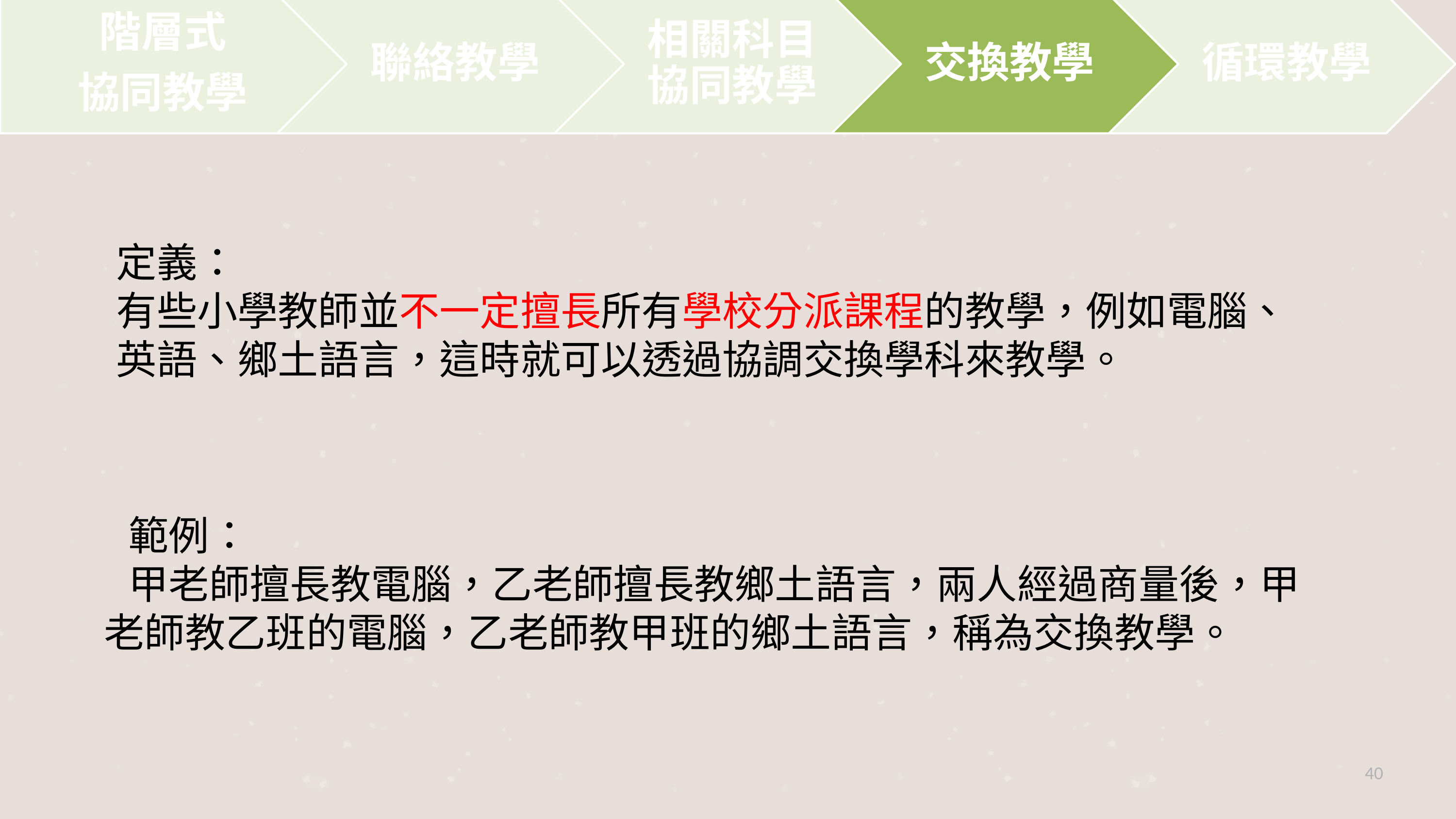

階層式
協同教學
聯絡教學
相關科目協同教學
交換教學
循環教學
定義：
有些小學教師並不一定擅長所有學校分派課程的教學，例如電腦、英語、鄉土語言，這時就可以透過協調交換學科來教學。
範例：
甲老師擅長教電腦，乙老師擅長教鄉土語言，兩人經過商量後，甲老師教乙班的電腦，乙老師教甲班的鄉土語言，稱為交換教學。
40